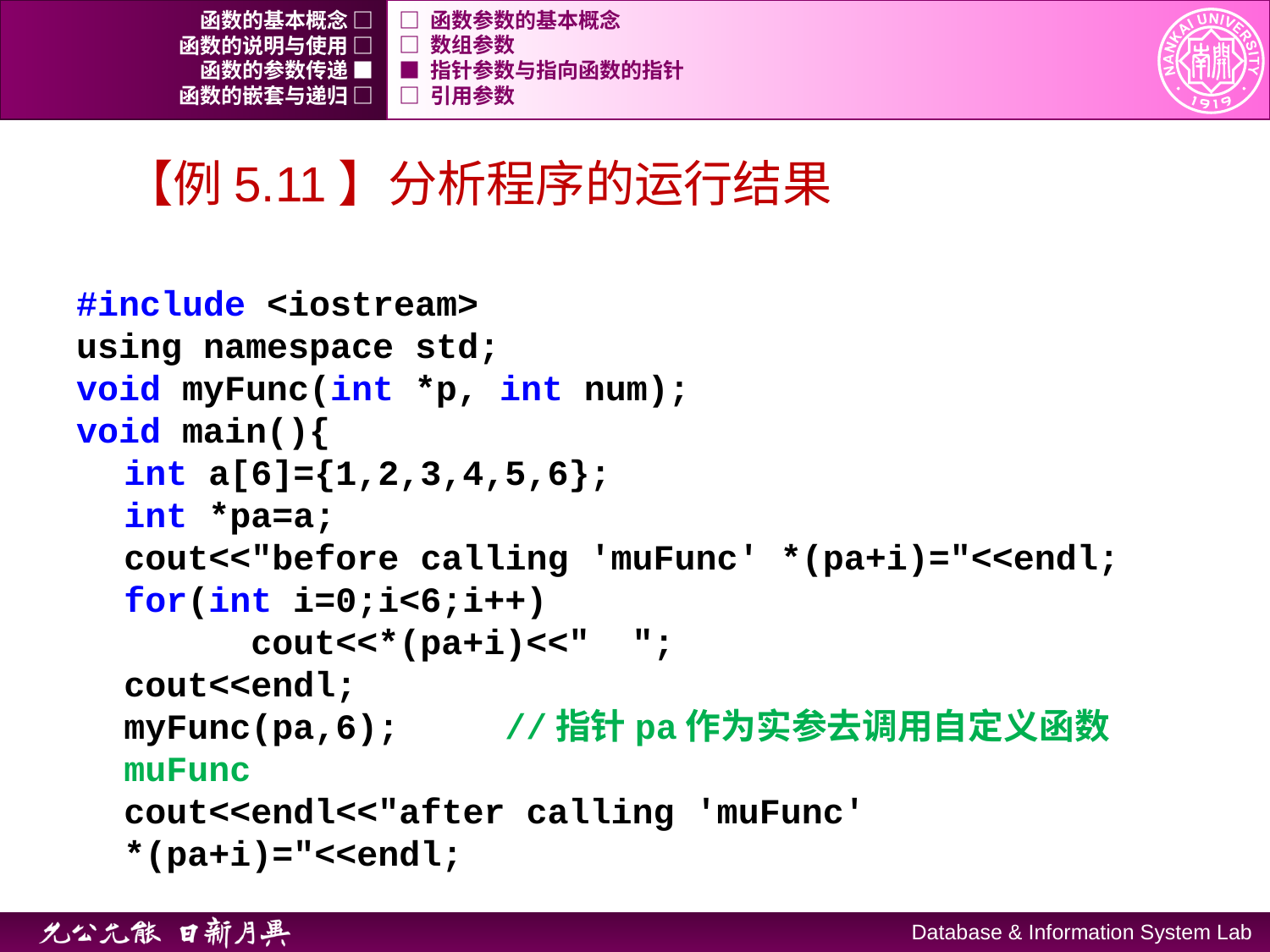

函数的基本概念 □
□ 函数参数的基本概念
函数的说明与使用 □
□ 数组参数
函数的参数传递 ■
■ 指针参数与指向函数的指针
函数的嵌套与递归 □
□ 引用参数
【例5.11】分析程序的运行结果

#include <iostream>
using namespace std;
void myFunc(int *p, int num);
void main(){
	int a[6]={1,2,3,4,5,6};
	int *pa=a;
	cout<<"before calling 'muFunc' *(pa+i)="<<endl;
	for(int i=0;i<6;i++)
		cout<<*(pa+i)<<"  ";
	cout<<endl;
	myFunc(pa,6);  	//指针pa作为实参去调用自定义函数muFunc
	cout<<endl<<"after calling 'muFunc' *(pa+i)="<<endl;